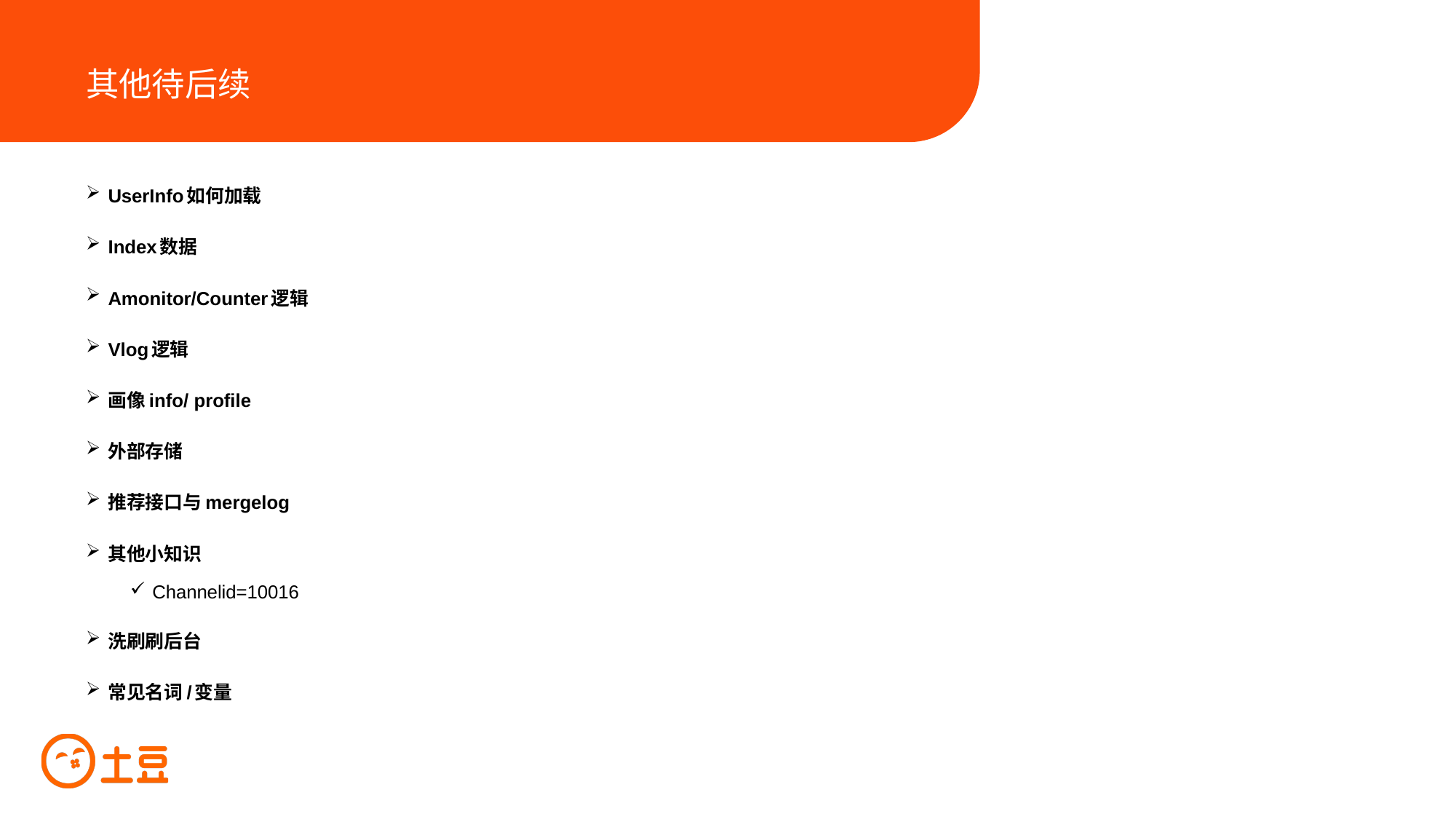

其他待后续
UserInfo如何加载
Index数据
Amonitor/Counter逻辑
Vlog逻辑
画像info/ profile
外部存储
推荐接口与mergelog
其他小知识
Channelid=10016
洗刷刷后台
常见名词/变量